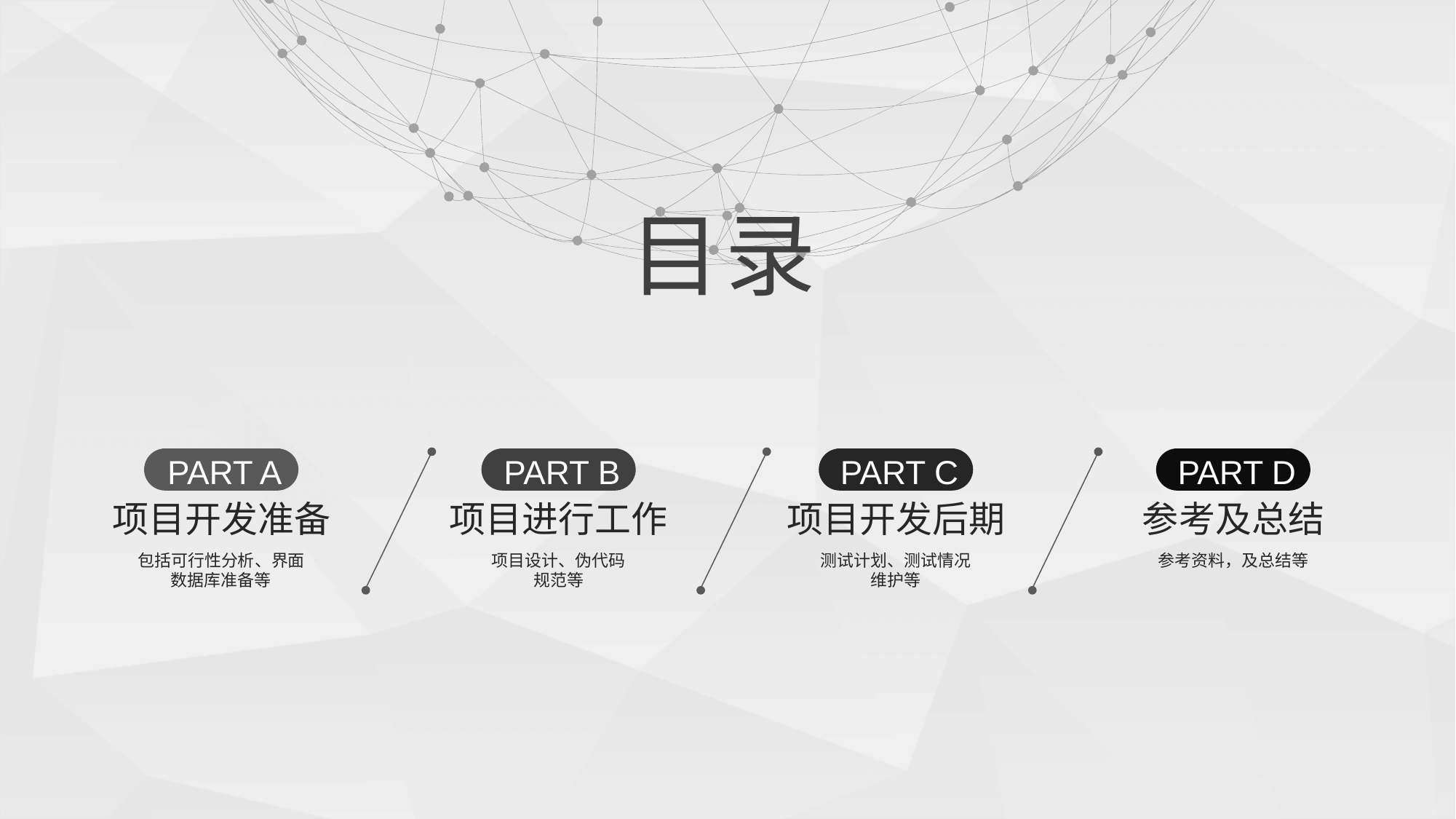

目录
PART A
项目开发准备
包括可行性分析、界面
数据库准备等

PART B
项目进行工作
项目设计、伪代码
规范等

PART C
项目开发后期
测试计划、测试情况
维护等

PART D
参考及总结
参考资料，及总结等